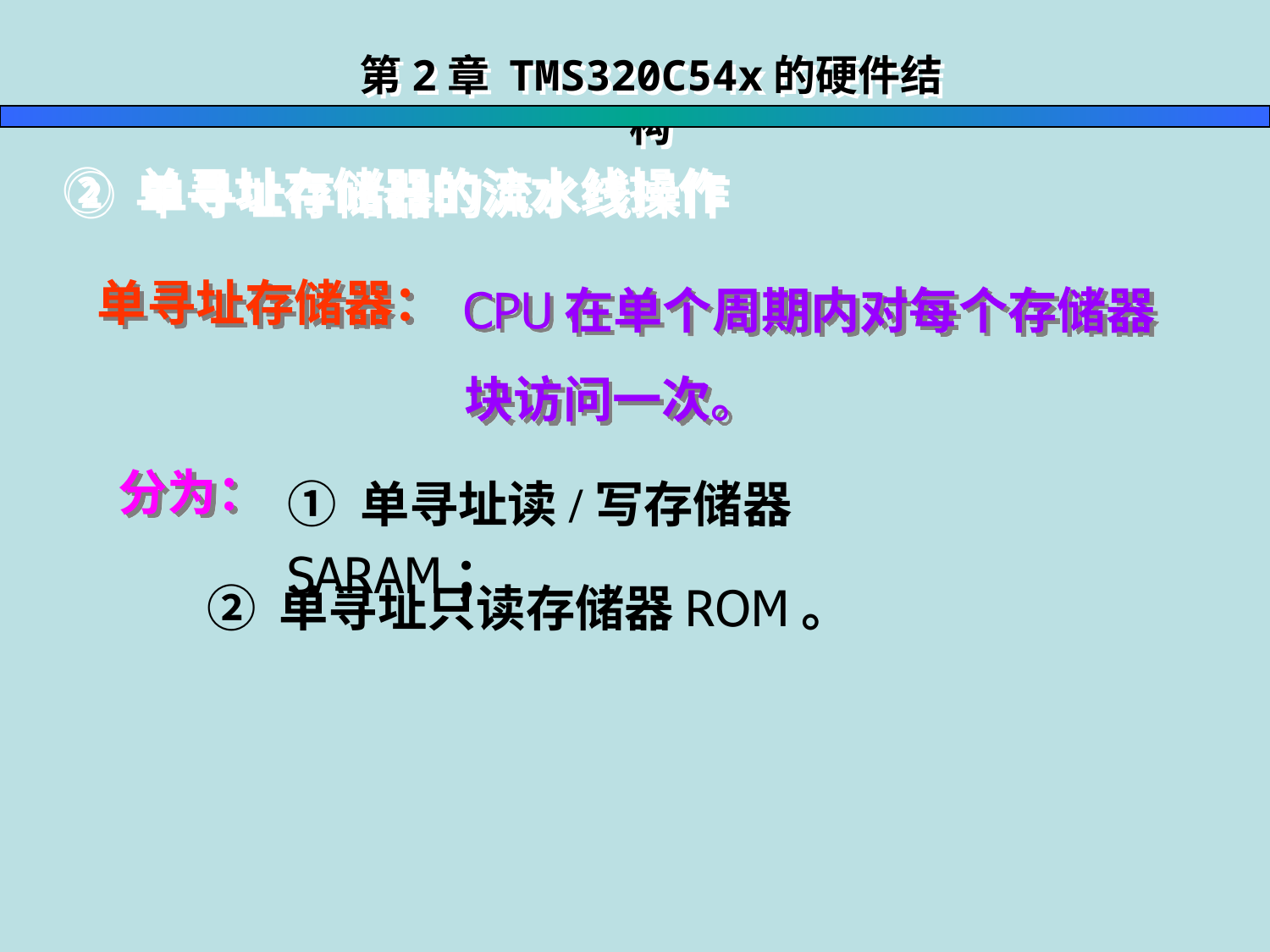

第2章 TMS320C54x的硬件结构

② 单寻址存储器的流水线操作
                       CPU在单个周期内对每个存储器块访问一次。
  单寻址存储器：
分为：
① 单寻址读/写存储器SARAM；
      ② 单寻址只读存储器ROM。
157